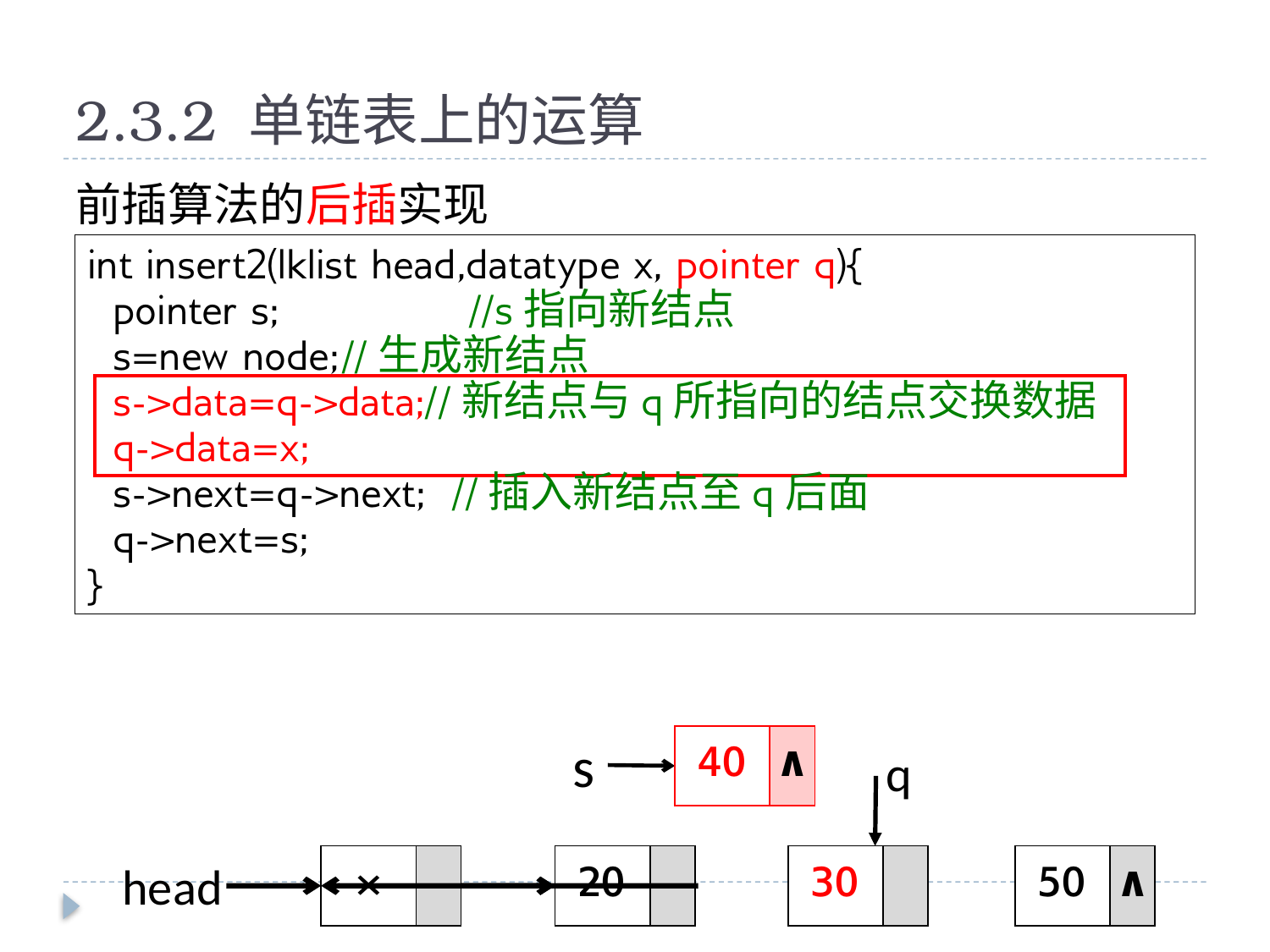

# 2.3.2 单链表上的运算
前插算法的后插实现
int insert2(lklist head,datatype x, pointer q){
  pointer s;		//s指向新结点
  s=new node;	//生成新结点
  s−>data=q->data;//新结点与q所指向的结点交换数据
  q->data=x;
  s−>next=q−>next;  //插入新结点至q后面
  q−>next=s;
}

s
| 40 | ∧ |
| --- | --- |
q
| × |  |
| --- | --- |
| 20 |  |
| --- | --- |
| 30 |  |
| --- | --- |
| 50 | ∧ |
| --- | --- |
head